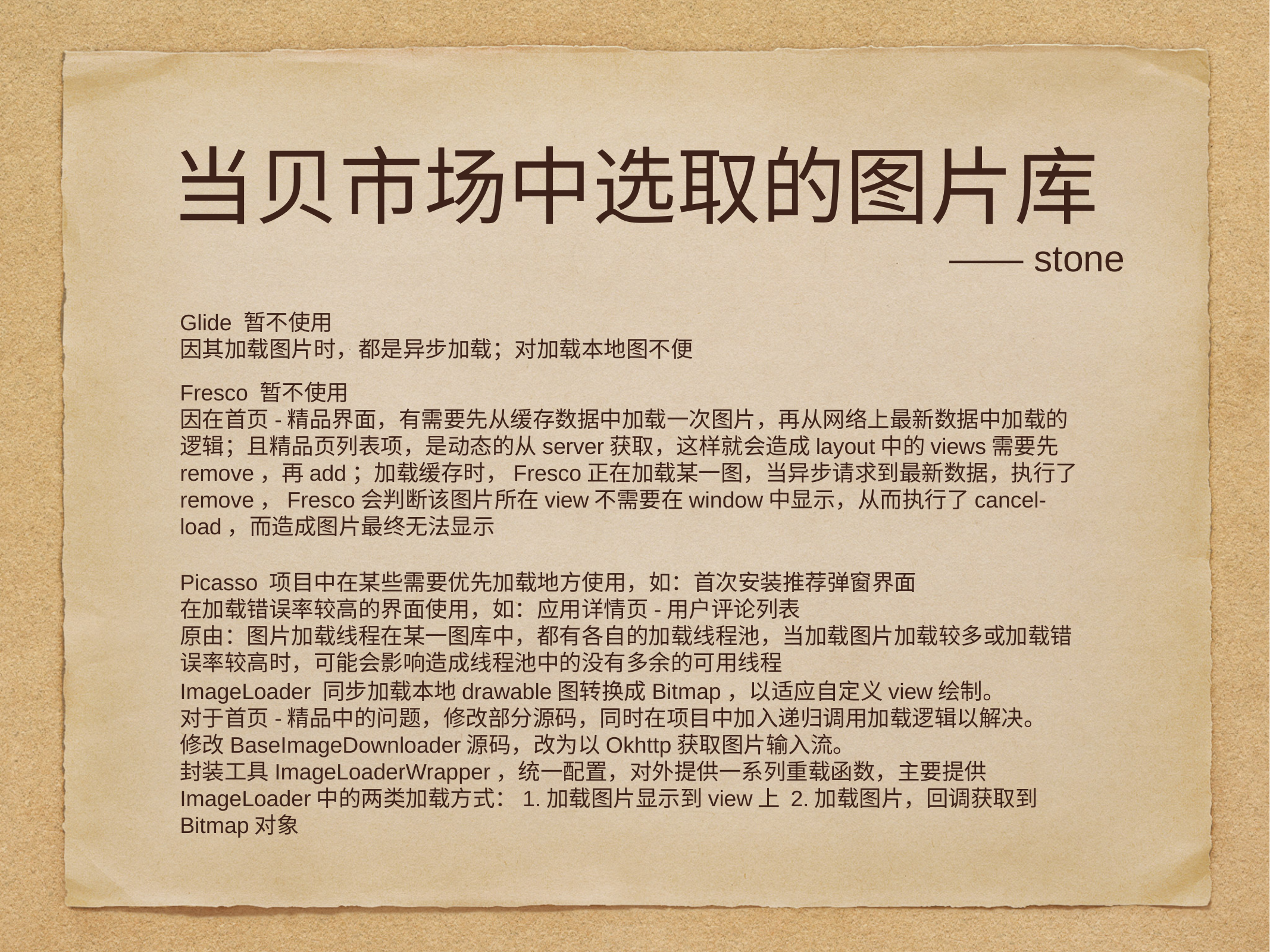

# 当贝市场中选取的图片库
                                                             —— stone
Glide 暂不使用
因其加载图片时，都是异步加载；对加载本地图不便
Fresco 暂不使用
因在首页-精品界面，有需要先从缓存数据中加载一次图片，再从网络上最新数据中加载的逻辑；且精品页列表项，是动态的从server获取，这样就会造成layout中的views需要先remove，再add；加载缓存时，Fresco正在加载某一图，当异步请求到最新数据，执行了remove，Fresco会判断该图片所在view不需要在window中显示，从而执行了cancel-load，而造成图片最终无法显示
Picasso 项目中在某些需要优先加载地方使用，如：首次安装推荐弹窗界面
在加载错误率较高的界面使用，如：应用详情页-用户评论列表
原由：图片加载线程在某一图库中，都有各自的加载线程池，当加载图片加载较多或加载错误率较高时，可能会影响造成线程池中的没有多余的可用线程
ImageLoader 同步加载本地drawable图转换成Bitmap，以适应自定义view绘制。
对于首页-精品中的问题，修改部分源码，同时在项目中加入递归调用加载逻辑以解决。
修改BaseImageDownloader源码，改为以Okhttp获取图片输入流。
封装工具ImageLoaderWrapper，统一配置，对外提供一系列重载函数，主要提供ImageLoader中的两类加载方式：1.加载图片显示到view上 2.加载图片，回调获取到Bitmap对象